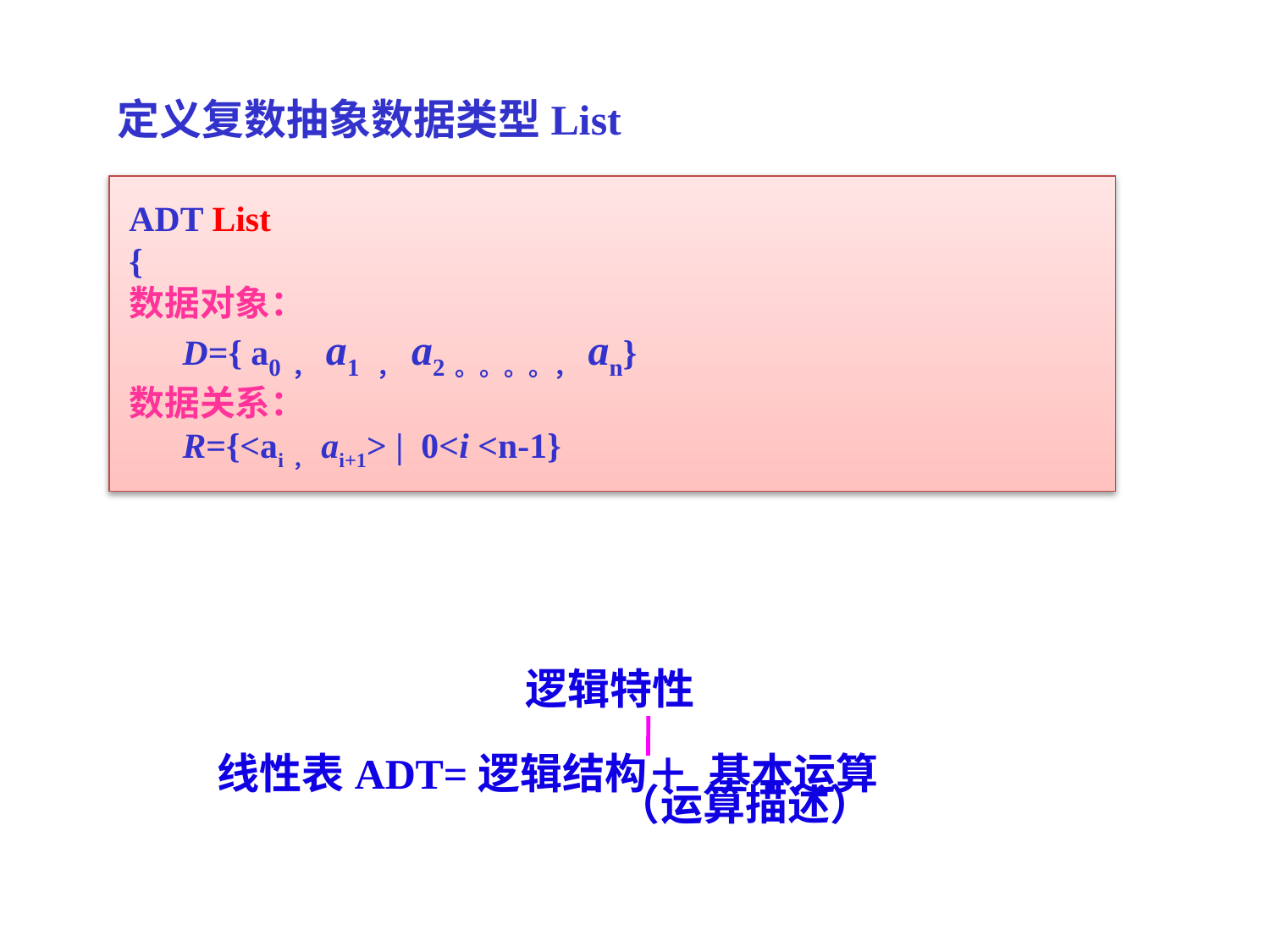

定义复数抽象数据类型List
ADT List
{
数据对象：
      D={ a0，a1 ，a2。。。。，an}
数据关系：
      R={<ai，ai+1> |  0<i <n-1}
逻辑特性
线性表ADT=逻辑结构＋  基本运算
                                         （运算描述）